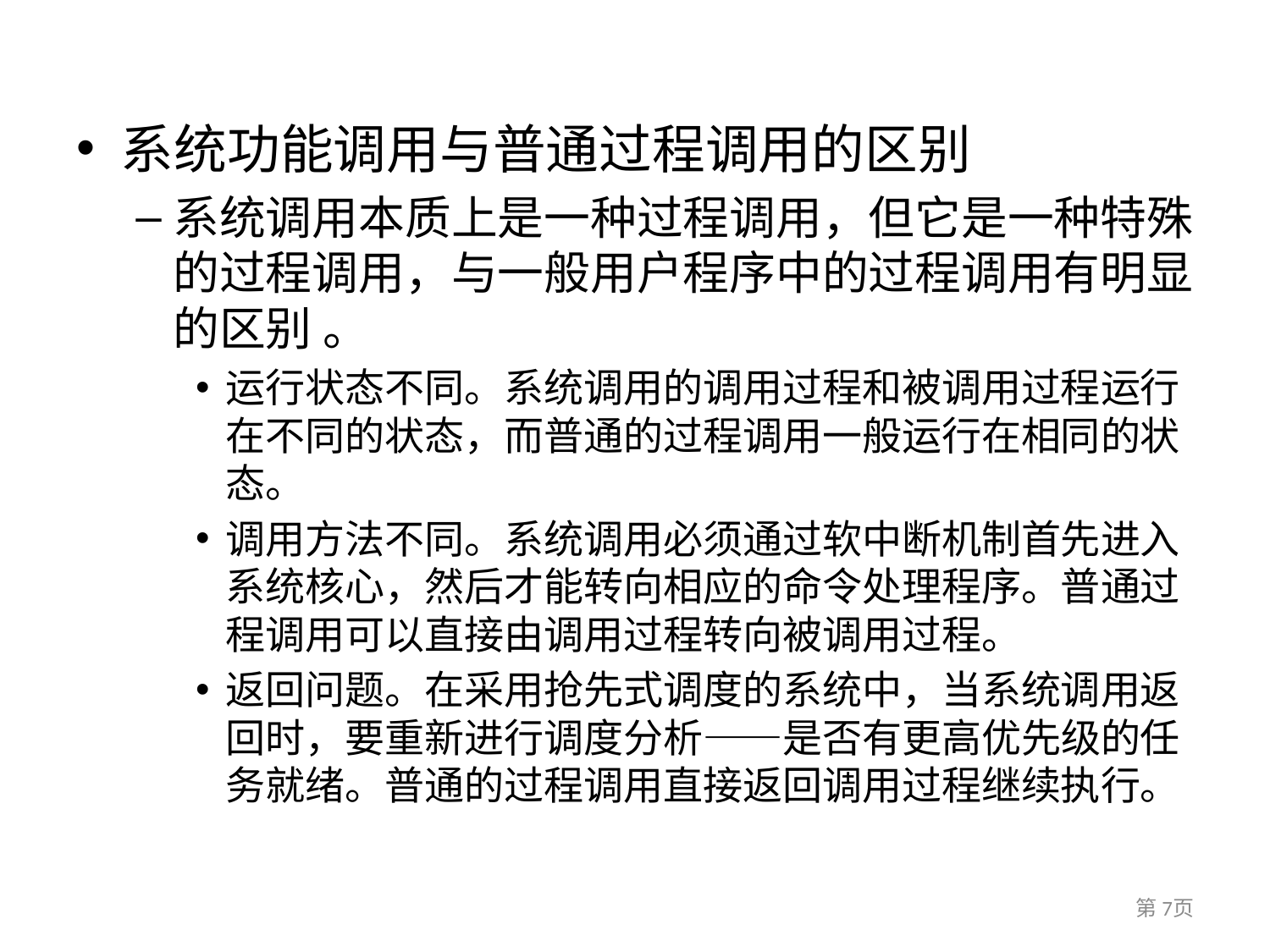

系统功能调用与普通过程调用的区别
系统调用本质上是一种过程调用，但它是一种特殊的过程调用，与一般用户程序中的过程调用有明显的区别 。
运行状态不同。系统调用的调用过程和被调用过程运行在不同的状态，而普通的过程调用一般运行在相同的状态。
调用方法不同。系统调用必须通过软中断机制首先进入系统核心，然后才能转向相应的命令处理程序。普通过程调用可以直接由调用过程转向被调用过程。
返回问题。在采用抢先式调度的系统中，当系统调用返回时，要重新进行调度分析――是否有更高优先级的任务就绪。普通的过程调用直接返回调用过程继续执行。
第7页